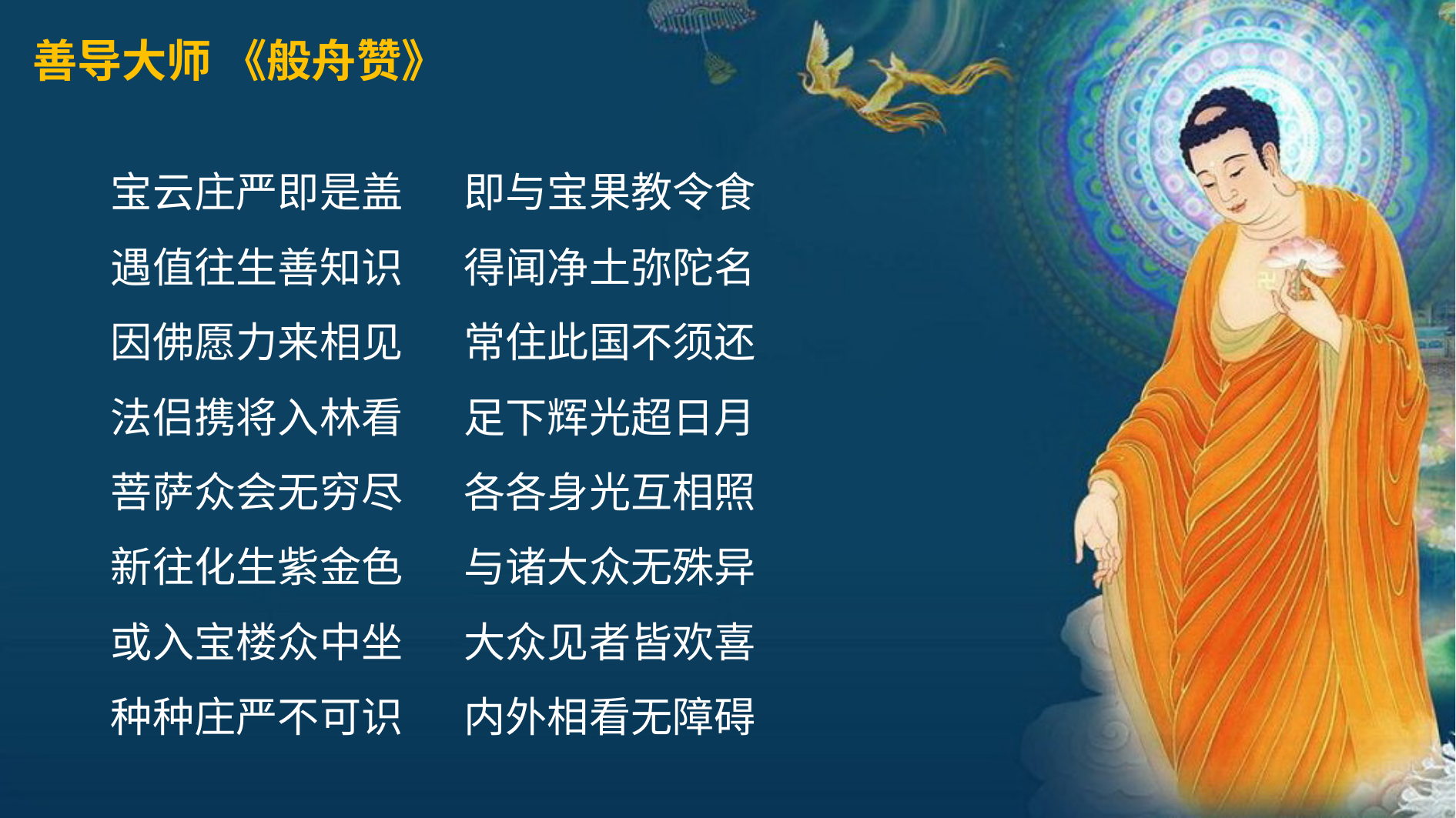

善导大师 《般舟赞》
宝云庄严即是盖　  即与宝果教令食
遇值往生善知识　  得闻净土弥陀名
因佛愿力来相见　  常住此国不须还
法侣携将入林看　  足下辉光超日月
菩萨众会无穷尽　  各各身光互相照
新往化生紫金色　  与诸大众无殊异
或入宝楼众中坐　  大众见者皆欢喜
种种庄严不可识　  内外相看无障碍